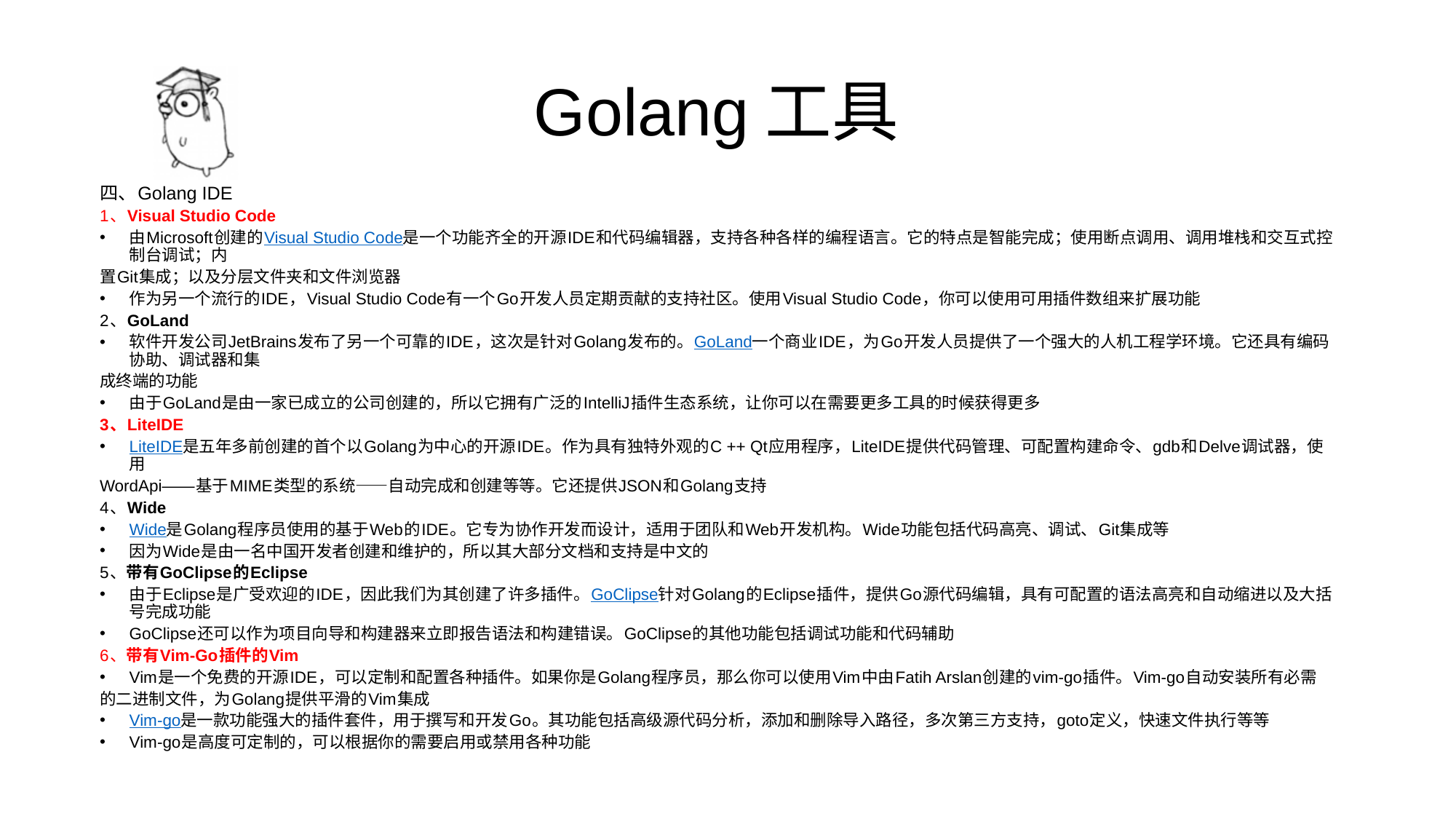

# Golang工具
四、Golang IDE
1、Visual Studio Code
由Microsoft创建的Visual Studio Code是一个功能齐全的开源IDE和代码编辑器，支持各种各样的编程语言。它的特点是智能完成；使用断点调用、调用堆栈和交互式控制台调试；内
置Git集成；以及分层文件夹和文件浏览器
作为另一个流行的IDE，Visual Studio Code有一个Go开发人员定期贡献的支持社区。使用Visual Studio Code，你可以使用可用插件数组来扩展功能
2、GoLand
软件开发公司JetBrains发布了另一个可靠的IDE，这次是针对Golang发布的。GoLand一个商业IDE，为Go开发人员提供了一个强大的人机工程学环境。它还具有编码协助、调试器和集
成终端的功能
由于GoLand是由一家已成立的公司创建的，所以它拥有广泛的IntelliJ插件生态系统，让你可以在需要更多工具的时候获得更多
3、LiteIDE
LiteIDE是五年多前创建的首个以Golang为中心的开源IDE。作为具有独特外观的C ++ Qt应用程序，LiteIDE提供代码管理、可配置构建命令、gdb和Delve调试器，使用
WordApi——基于MIME类型的系统——自动完成和创建等等。它还提供JSON和Golang支持
4、Wide
Wide是Golang程序员使用的基于Web的IDE。它专为协作开发而设计，适用于团队和Web开发机构。Wide功能包括代码高亮、调试、Git集成等
因为Wide是由一名中国开发者创建和维护的，所以其大部分文档和支持是中文的
5、带有GoClipse的Eclipse
由于Eclipse是广受欢迎的IDE，因此我们为其创建了许多插件。GoClipse针对Golang的Eclipse插件，提供Go源代码编辑，具有可配置的语法高亮和自动缩进以及大括号完成功能
GoClipse还可以作为项目向导和构建器来立即报告语法和构建错误。GoClipse的其他功能包括调试功能和代码辅助
6、带有Vim-Go插件的Vim
Vim是一个免费的开源IDE，可以定制和配置各种插件。如果你是Golang程序员，那么你可以使用Vim中由Fatih Arslan创建的vim-go插件。Vim-go自动安装所有必需
的二进制文件，为Golang提供平滑的Vim集成
Vim-go是一款功能强大的插件套件，用于撰写和开发Go。其功能包括高级源代码分析，添加和删除导入路径，多次第三方支持，goto定义，快速文件执行等等
Vim-go是高度可定制的，可以根据你的需要启用或禁用各种功能